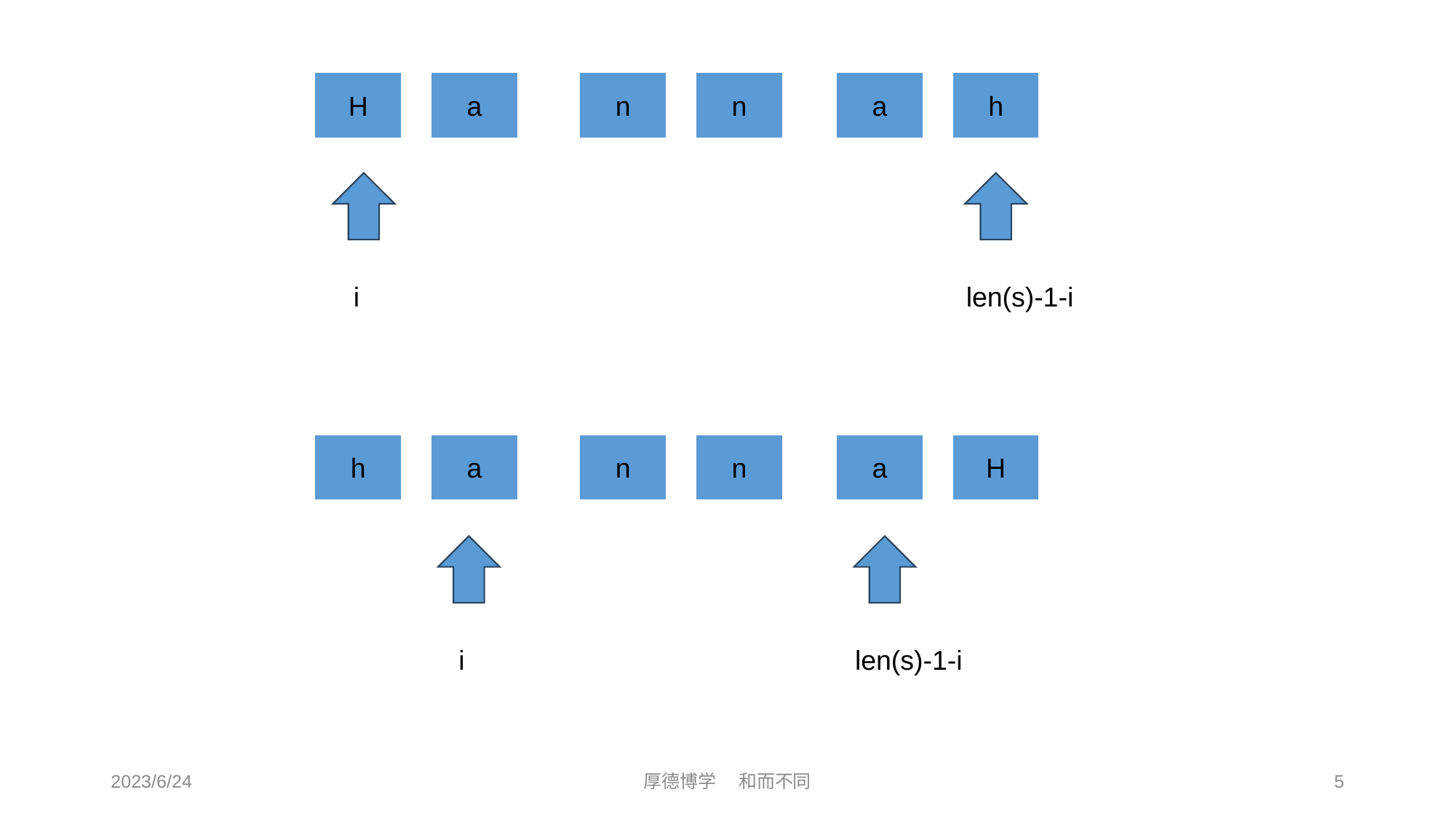

H
a
n
n
a
h

i
len(s)-1-i
h
a
n
n
a
H

i
len(s)-1-i
2023/6/24
厚德博学    和而不同
5